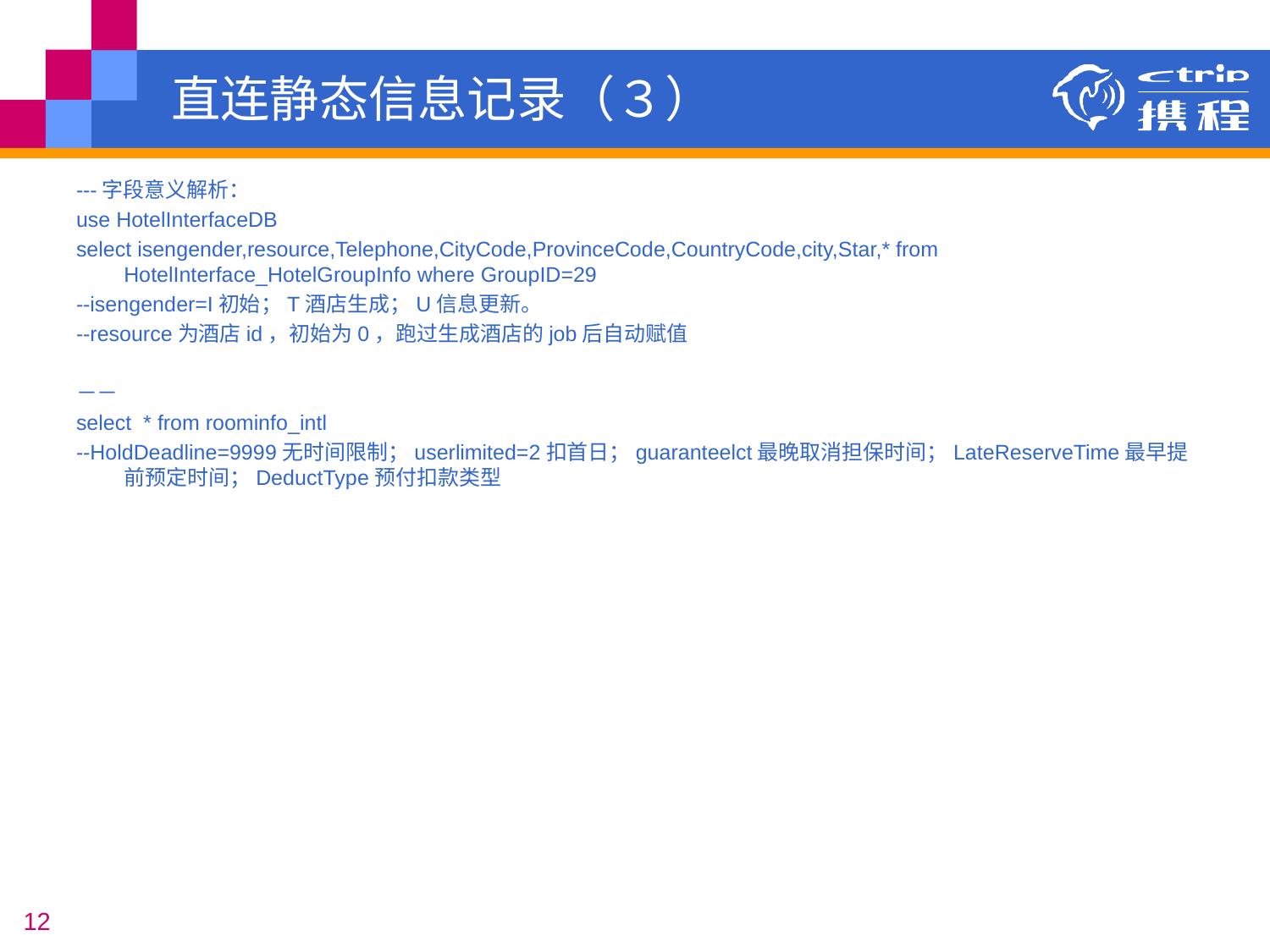

# 直连静态信息记录（３）
---字段意义解析：
use HotelInterfaceDB
select isengender,resource,Telephone,CityCode,ProvinceCode,CountryCode,city,Star,* from HotelInterface_HotelGroupInfo where GroupID=29
--isengender=I初始；T酒店生成；U信息更新。
--resource为酒店id，初始为0，跑过生成酒店的job后自动赋值

－－
select  * from roominfo_intl
--HoldDeadline=9999无时间限制；userlimited=2扣首日；guaranteelct最晚取消担保时间；LateReserveTime最早提前预定时间；DeductType预付扣款类型

12